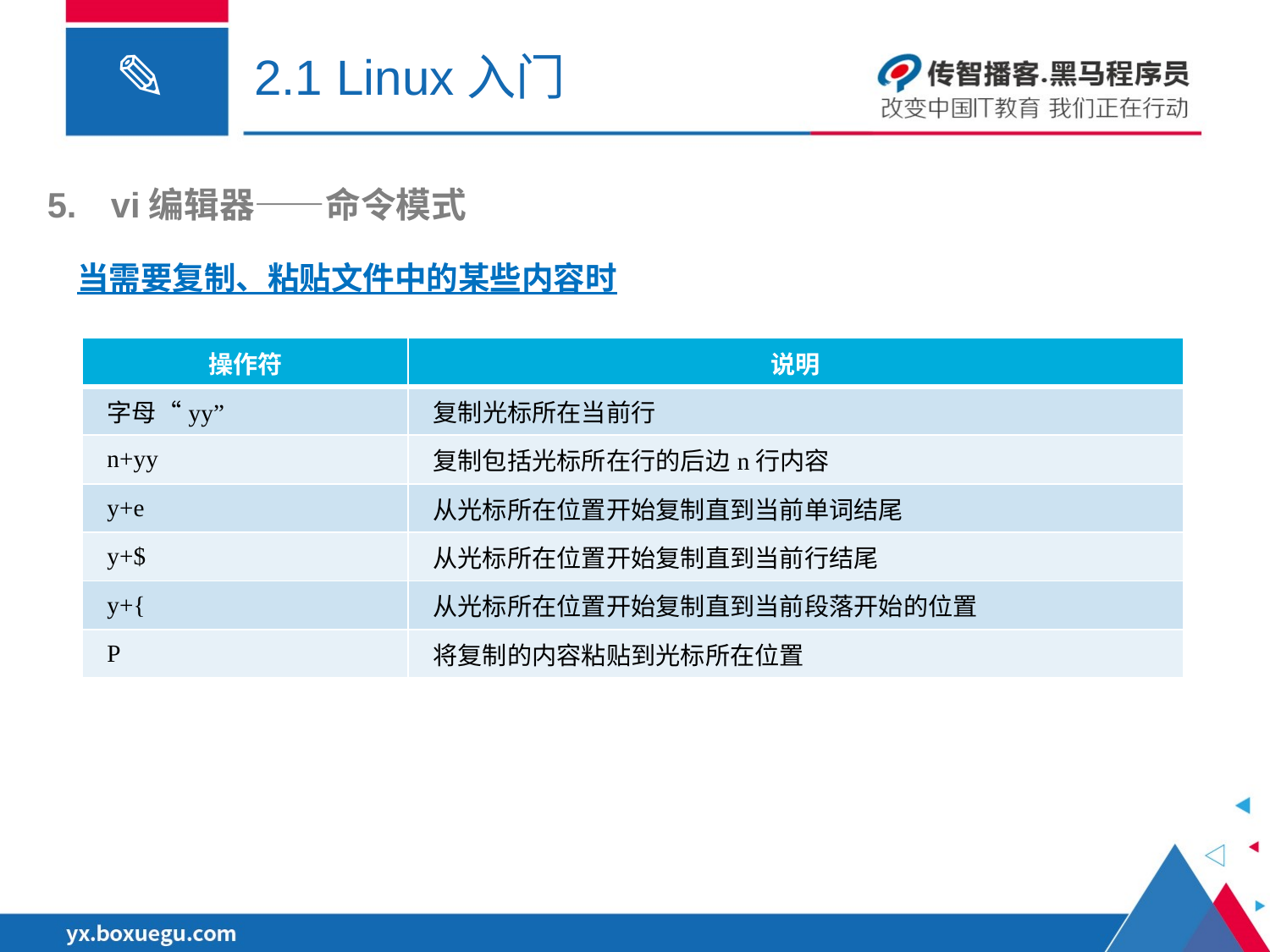

# 2.1 Linux入门
vi编辑器——命令模式
当需要复制、粘贴文件中的某些内容时
| 操作符 | 说明 |
| --- | --- |
| 字母“yy” | 复制光标所在当前行 |
| n+yy | 复制包括光标所在行的后边n行内容 |
| y+e | 从光标所在位置开始复制直到当前单词结尾 |
| y+$ | 从光标所在位置开始复制直到当前行结尾 |
| y+{ | 从光标所在位置开始复制直到当前段落开始的位置 |
| P | 将复制的内容粘贴到光标所在位置 |